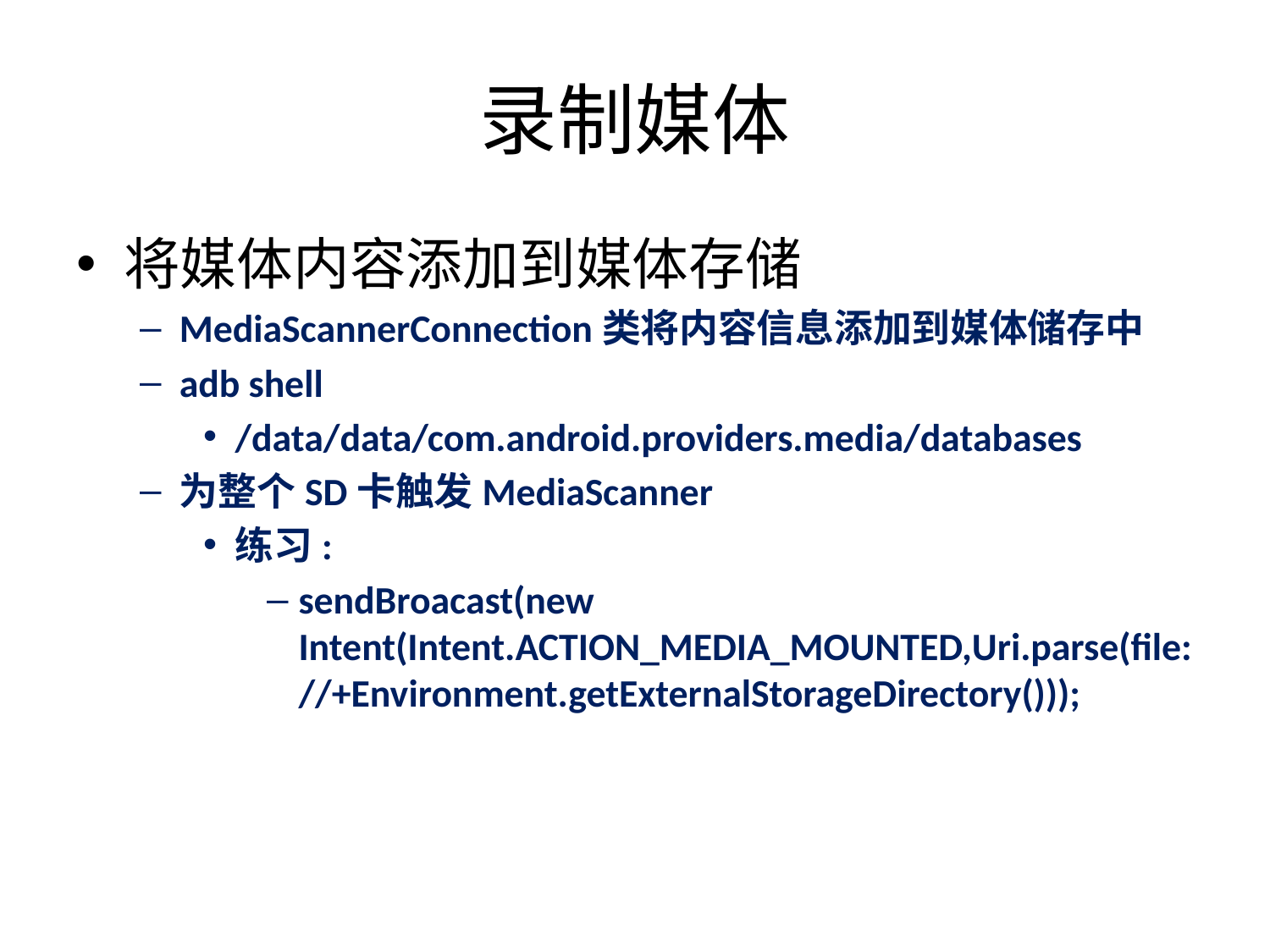

# 录制媒体
将媒体内容添加到媒体存储
MediaScannerConnection类将内容信息添加到媒体储存中
adb shell
/data/data/com.android.providers.media/databases
为整个SD卡触发MediaScanner
练习:
sendBroacast(new Intent(Intent.ACTION_MEDIA_MOUNTED,Uri.parse(file://+Environment.getExternalStorageDirectory()));